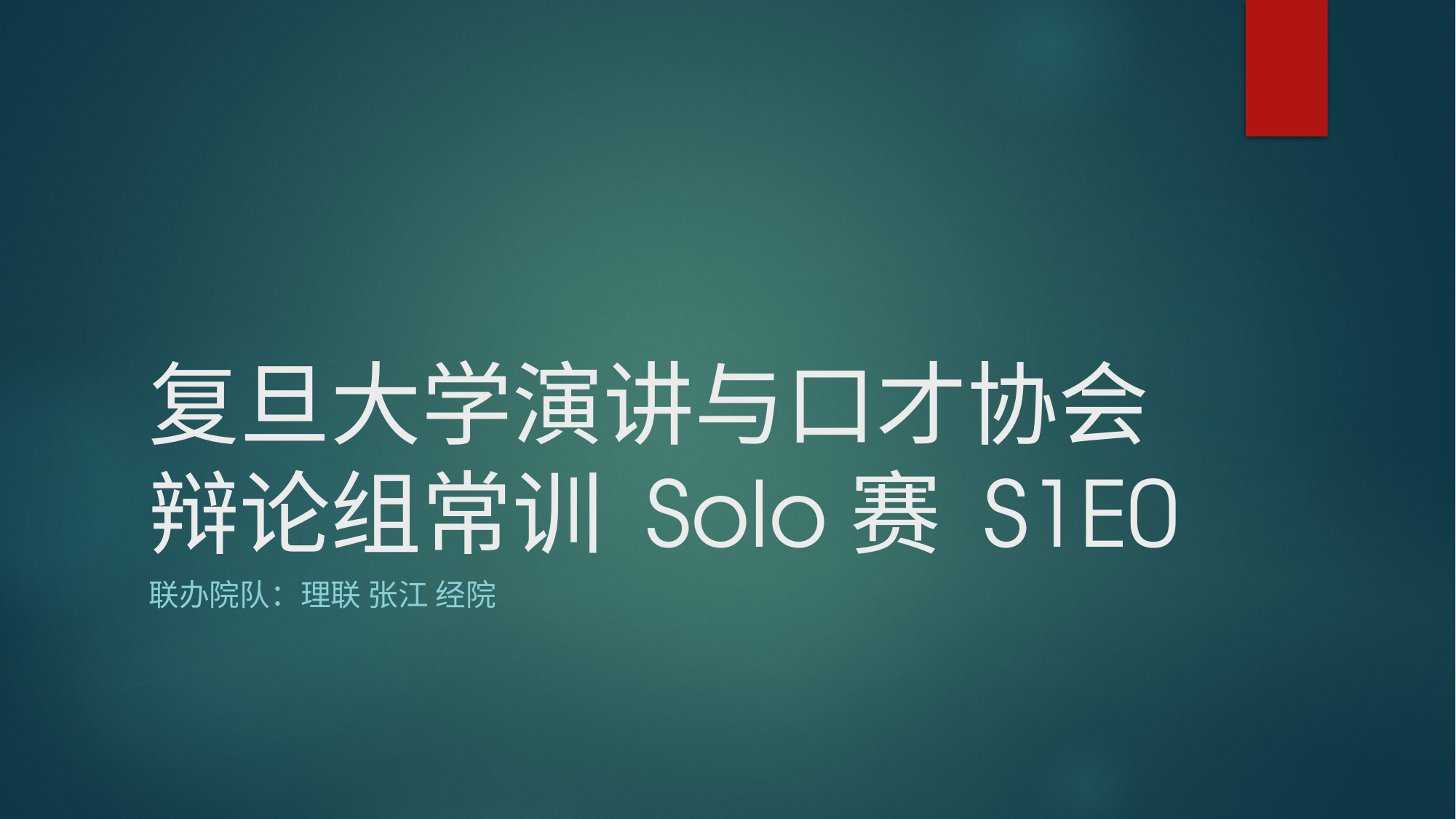

# 复旦大学演讲与口才协会 辩论组常训 Solo赛 S1E0
联办院队：理联 张江 经院